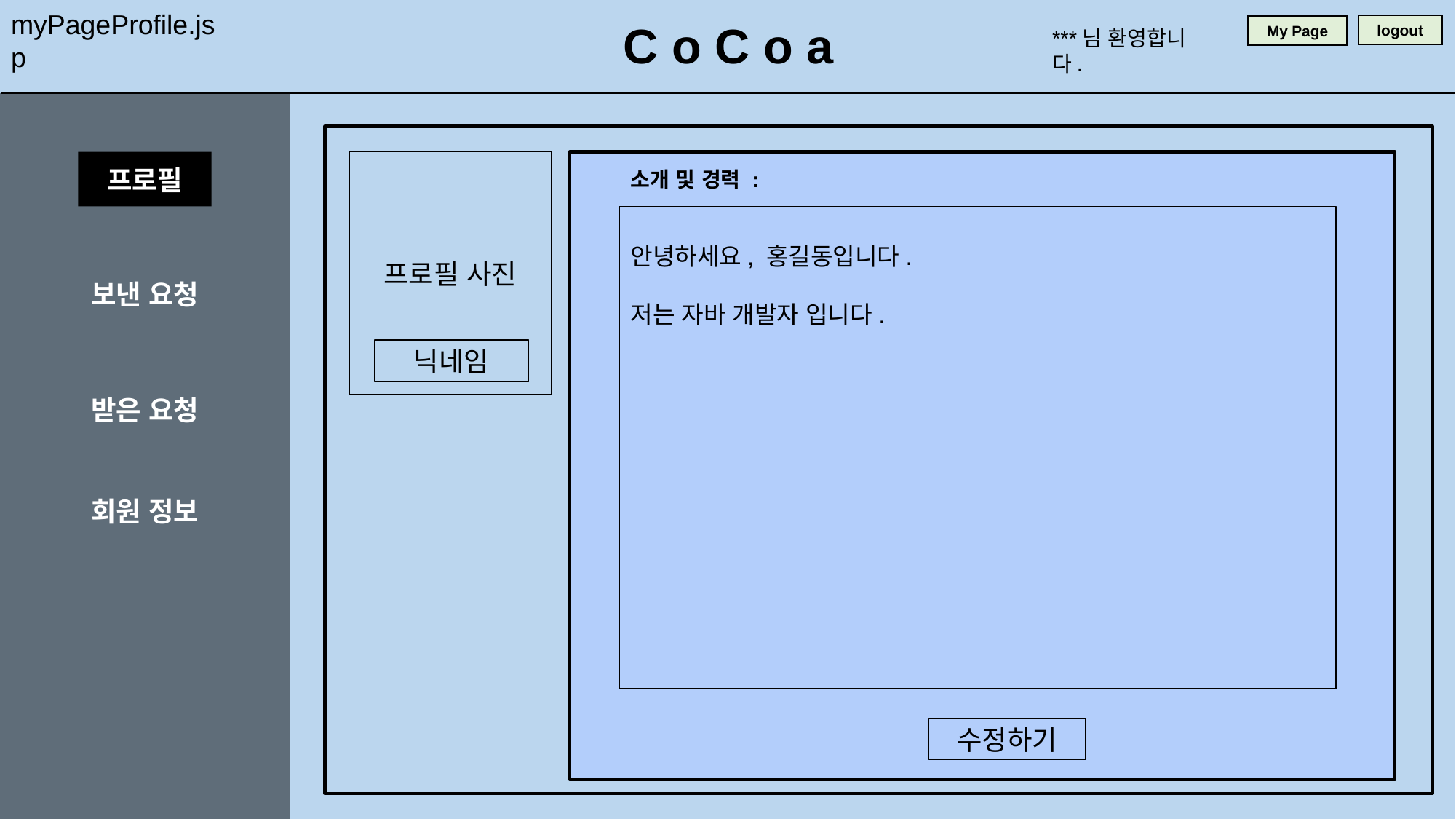

myPageProfile.jsp
C o C o a
logout
My Page
***님 환영합니다.

프로필
프로필 사진

소개 및 경력 :

안녕하세요, 홍길동입니다.

저는 자바 개발자 입니다.

보낸 요청
닉네임
받은 요청
회원 정보
수정하기